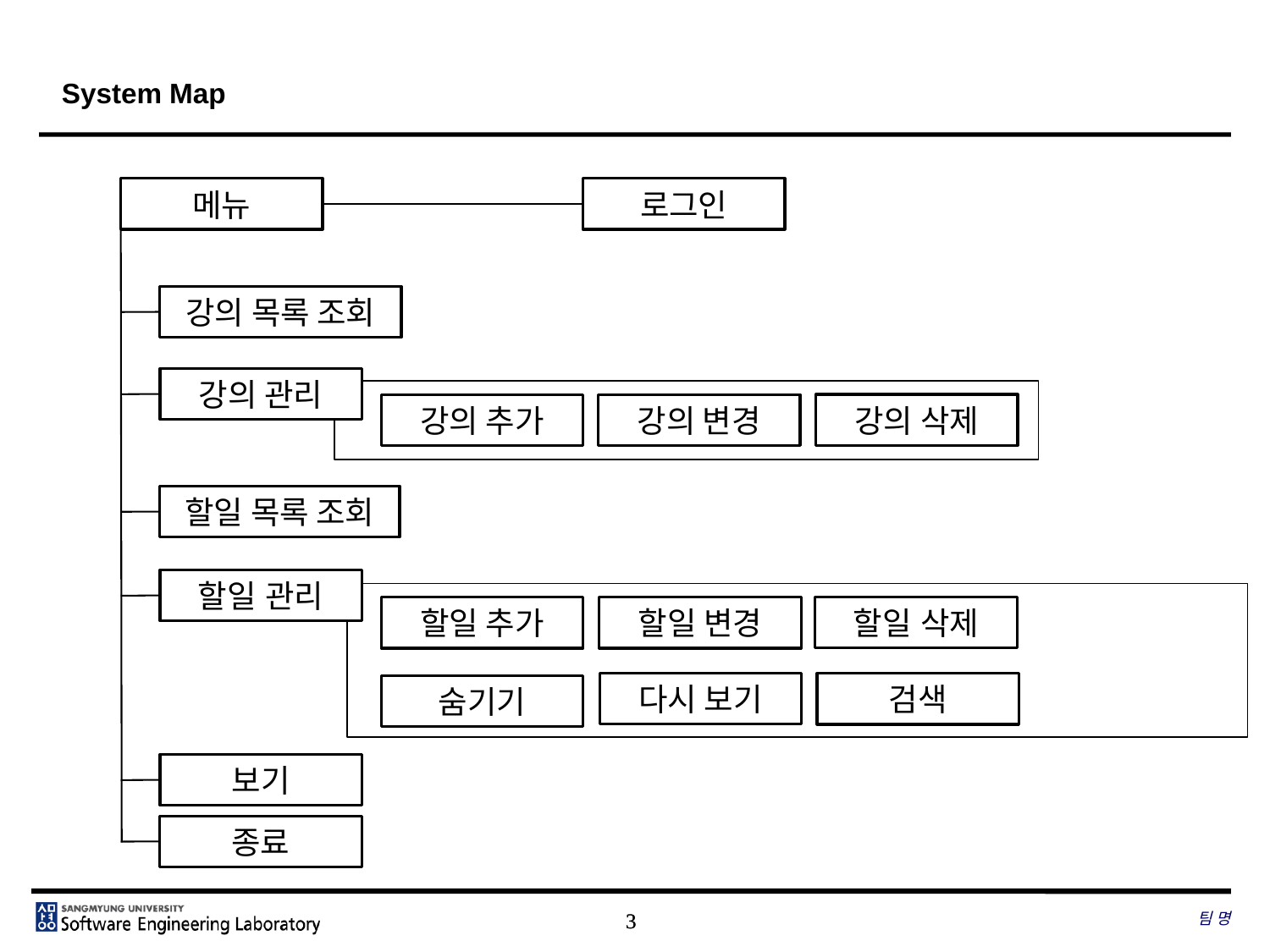

# System Map
메뉴
로그인
강의 목록 조회
강의 관리

강의 삭제
강의 추가
강의 변경
할일 목록 조회
할일 관리

할일 삭제
할일 추가
할일 변경
다시 보기
검색
숨기기
보기
종료
팀 명